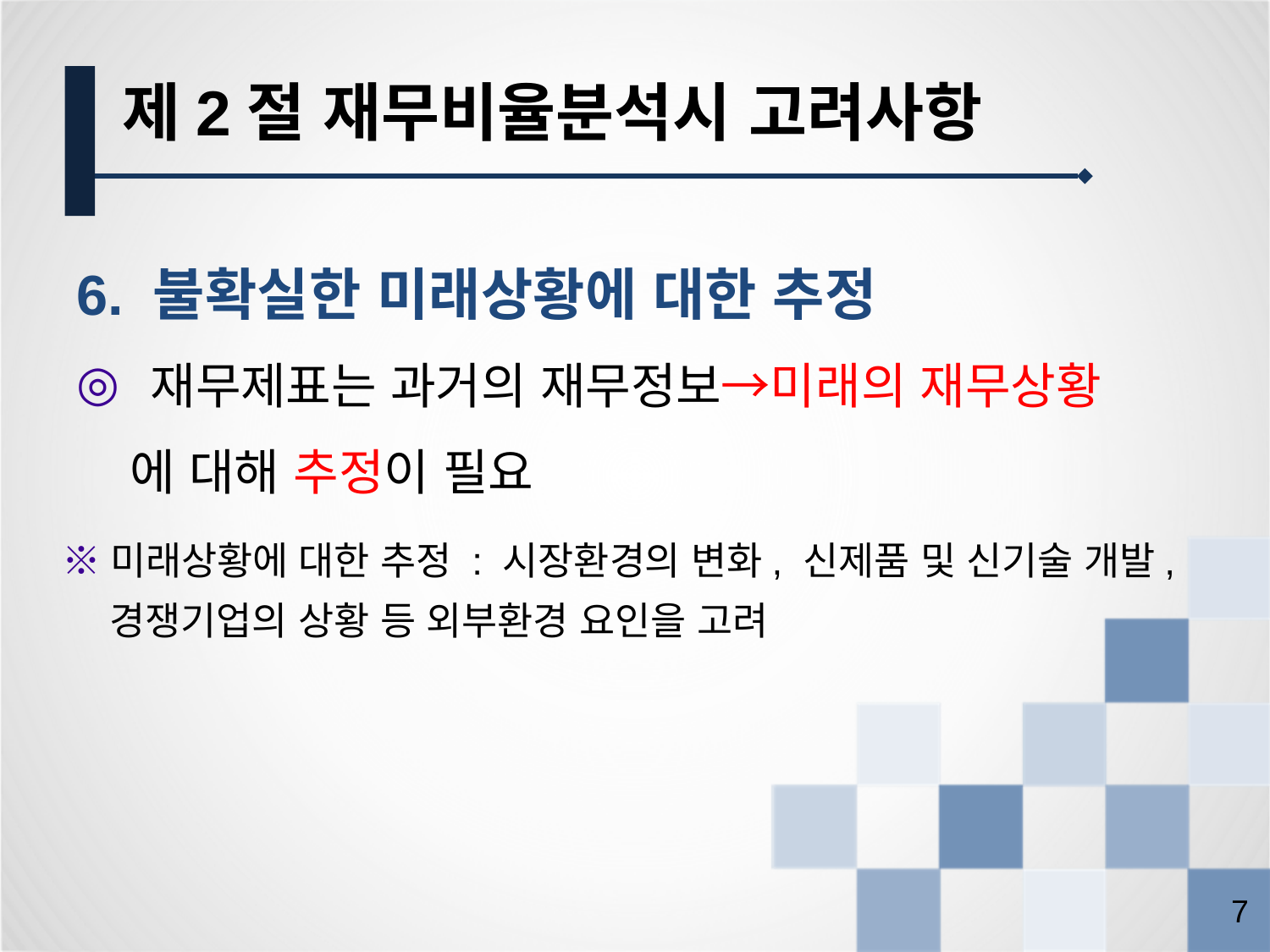

제2절 재무비율분석시 고려사항

6. 불확실한 미래상황에 대한 추정
 재무제표는 과거의 재무정보→미래의 재무상황
   에 대해 추정이 필요
※미래상황에 대한 추정 : 시장환경의 변화, 신제품 및 신기술 개발, 경쟁기업의 상황 등 외부환경 요인을 고려
7